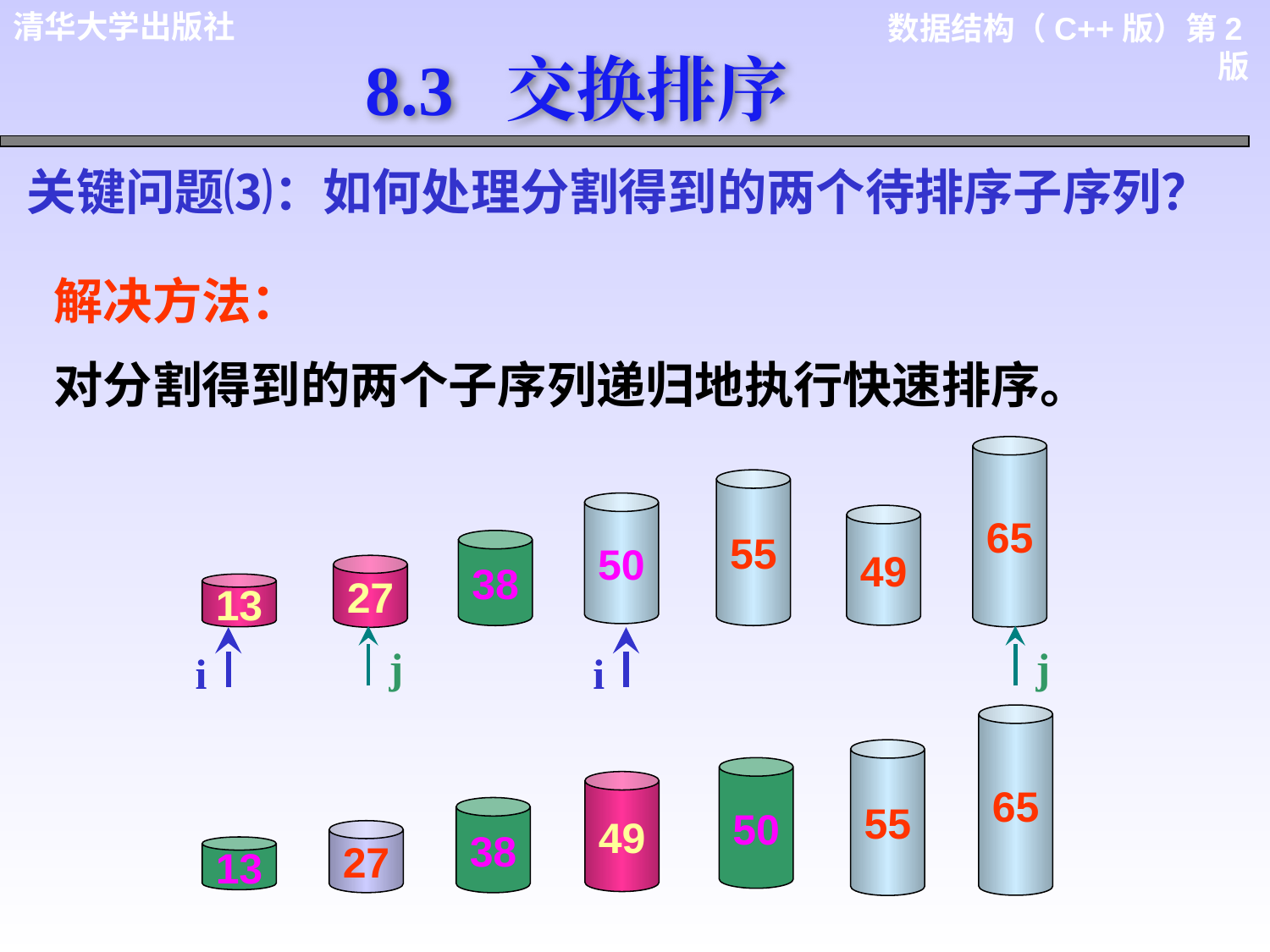

8.3  交换排序
关键问题⑶：如何处理分割得到的两个待排序子序列？
解决方法：
对分割得到的两个子序列递归地执行快速排序。
65
55
50
49
38
27
13
j
j
i
i
65
55
50
49
38
27
13